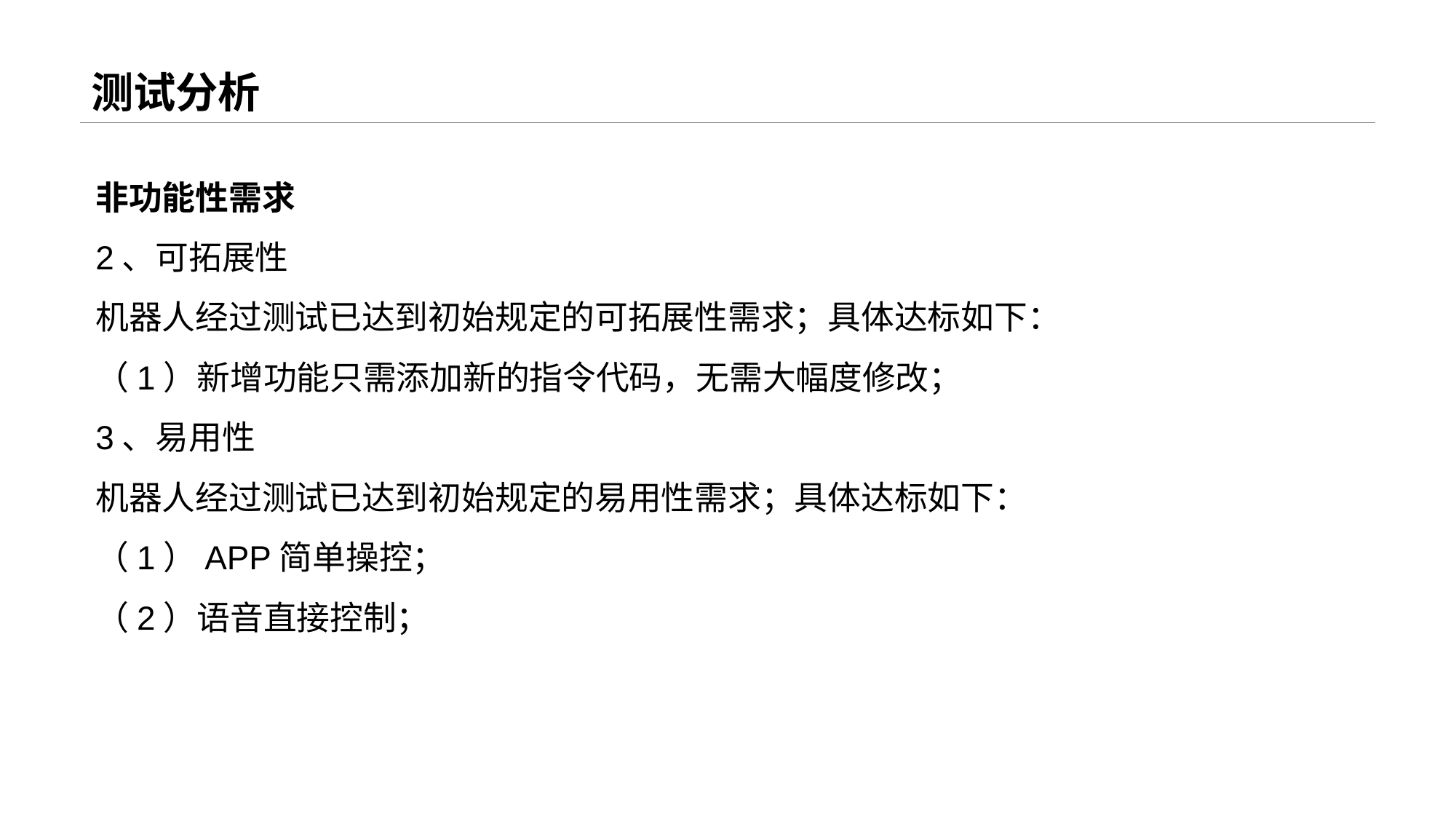

# 测试分析
非功能性需求
2、可拓展性
机器人经过测试已达到初始规定的可拓展性需求；具体达标如下：
（1）新增功能只需添加新的指令代码，无需大幅度修改；
3、易用性
机器人经过测试已达到初始规定的易用性需求；具体达标如下：
（1）APP简单操控；
（2）语音直接控制；